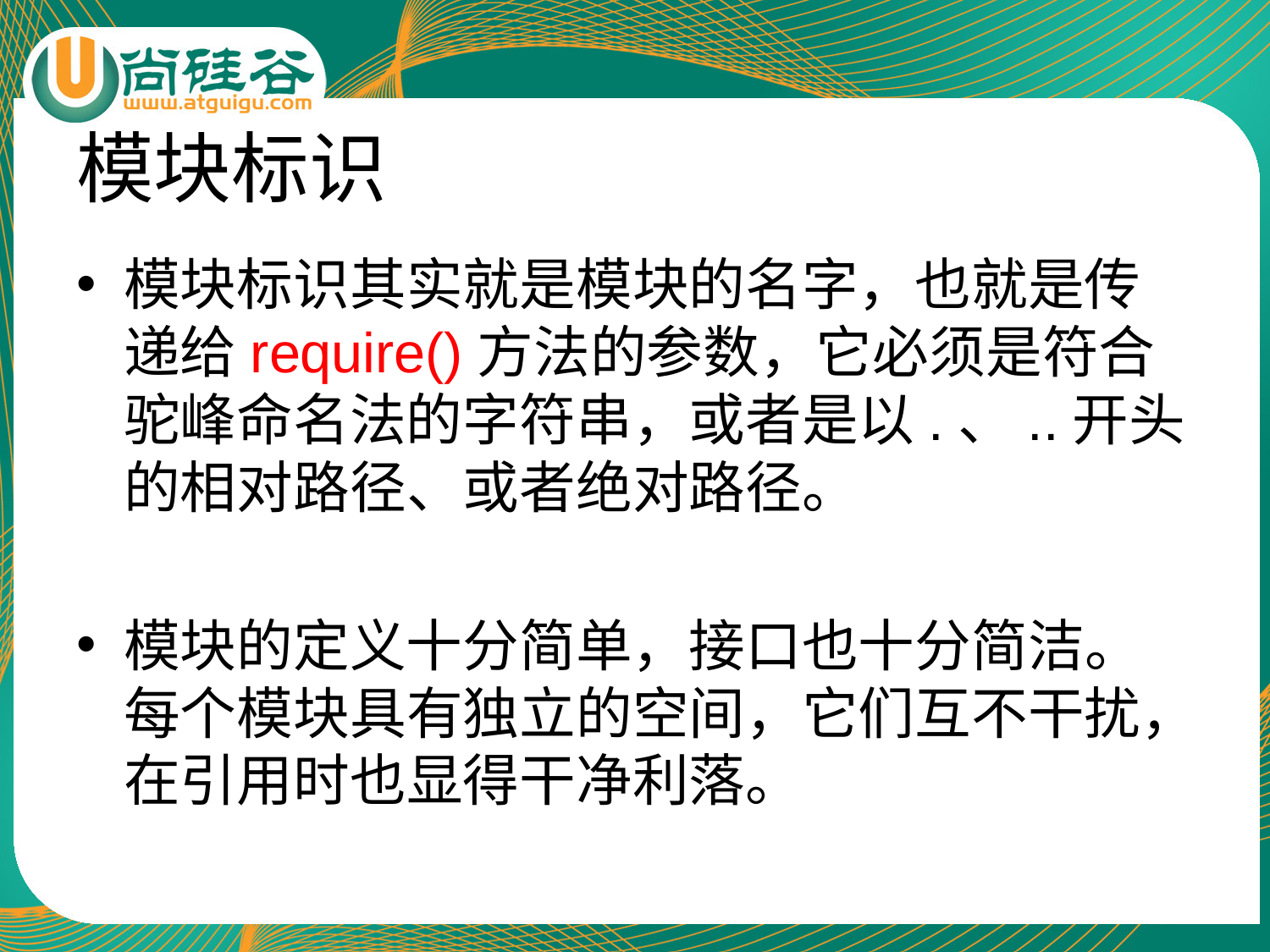

# 模块标识
模块标识其实就是模块的名字，也就是传递给require()方法的参数，它必须是符合驼峰命名法的字符串，或者是以.、..开头的相对路径、或者绝对路径。

模块的定义十分简单，接口也十分简洁。每个模块具有独立的空间，它们互不干扰，在引用时也显得干净利落。